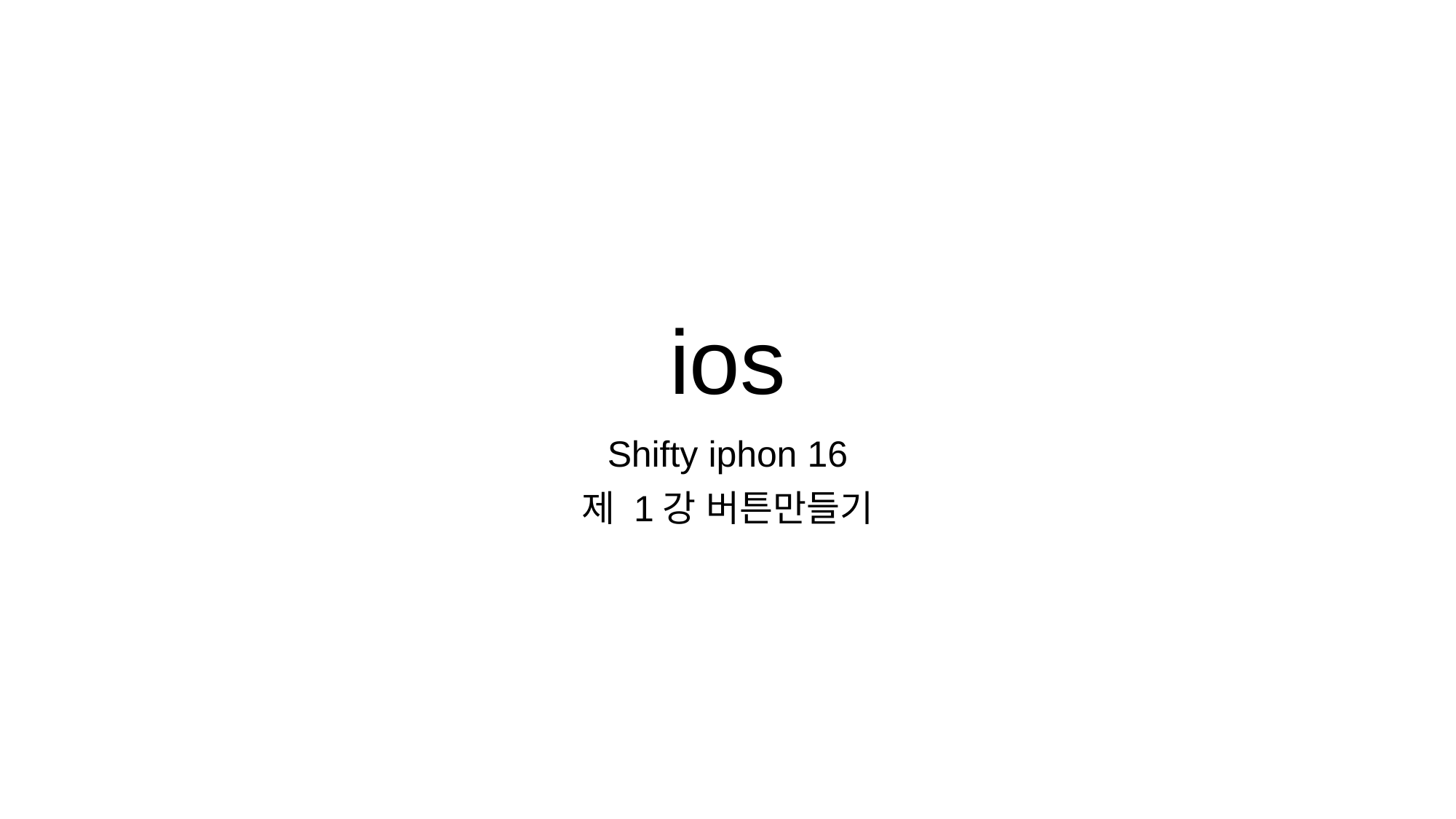

# ios
Shifty iphon 16
제 1강 버튼만들기